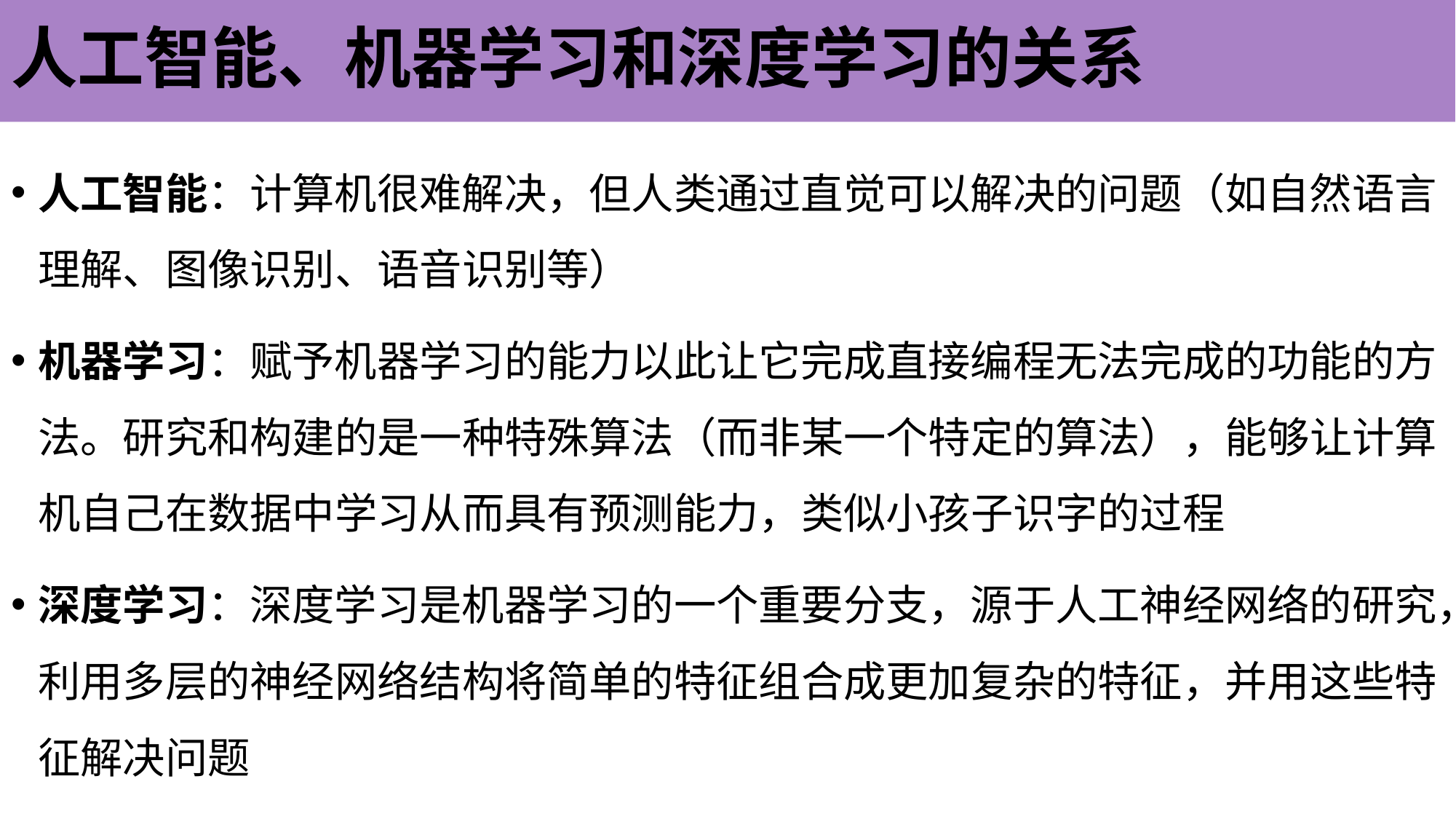

# 人工智能、机器学习和深度学习的关系
人工智能：计算机很难解决，但人类通过直觉可以解决的问题（如自然语言理解、图像识别、语音识别等）
机器学习：赋予机器学习的能力以此让它完成直接编程无法完成的功能的方法。研究和构建的是一种特殊算法（而非某一个特定的算法），能够让计算机自己在数据中学习从而具有预测能力，类似小孩子识字的过程
深度学习：深度学习是机器学习的一个重要分支，源于人工神经网络的研究，利用多层的神经网络结构将简单的特征组合成更加复杂的特征，并用这些特征解决问题